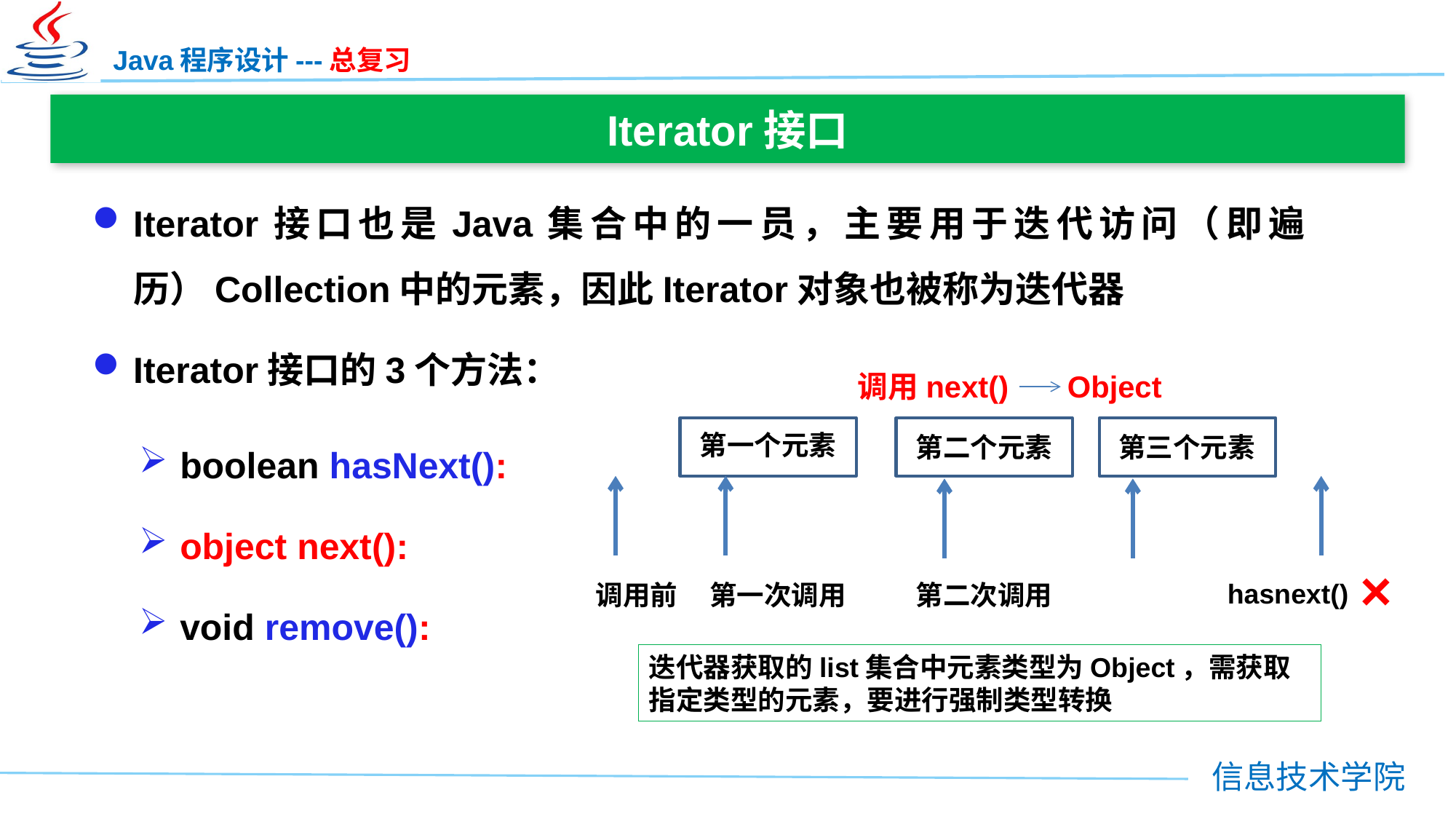

Iterator接口
Iterator接口也是Java集合中的一员，主要用于迭代访问（即遍历）Collection中的元素，因此Iterator对象也被称为迭代器
Iterator接口的3个方法：
调用next()       Object

第一个元素

第二个元素
第三个元素
×
hasnext()
调用前
第一次调用
第二次调用
boolean hasNext():
object next():
void remove():
迭代器获取的list集合中元素类型为Object，需获取指定类型的元素，要进行强制类型转换